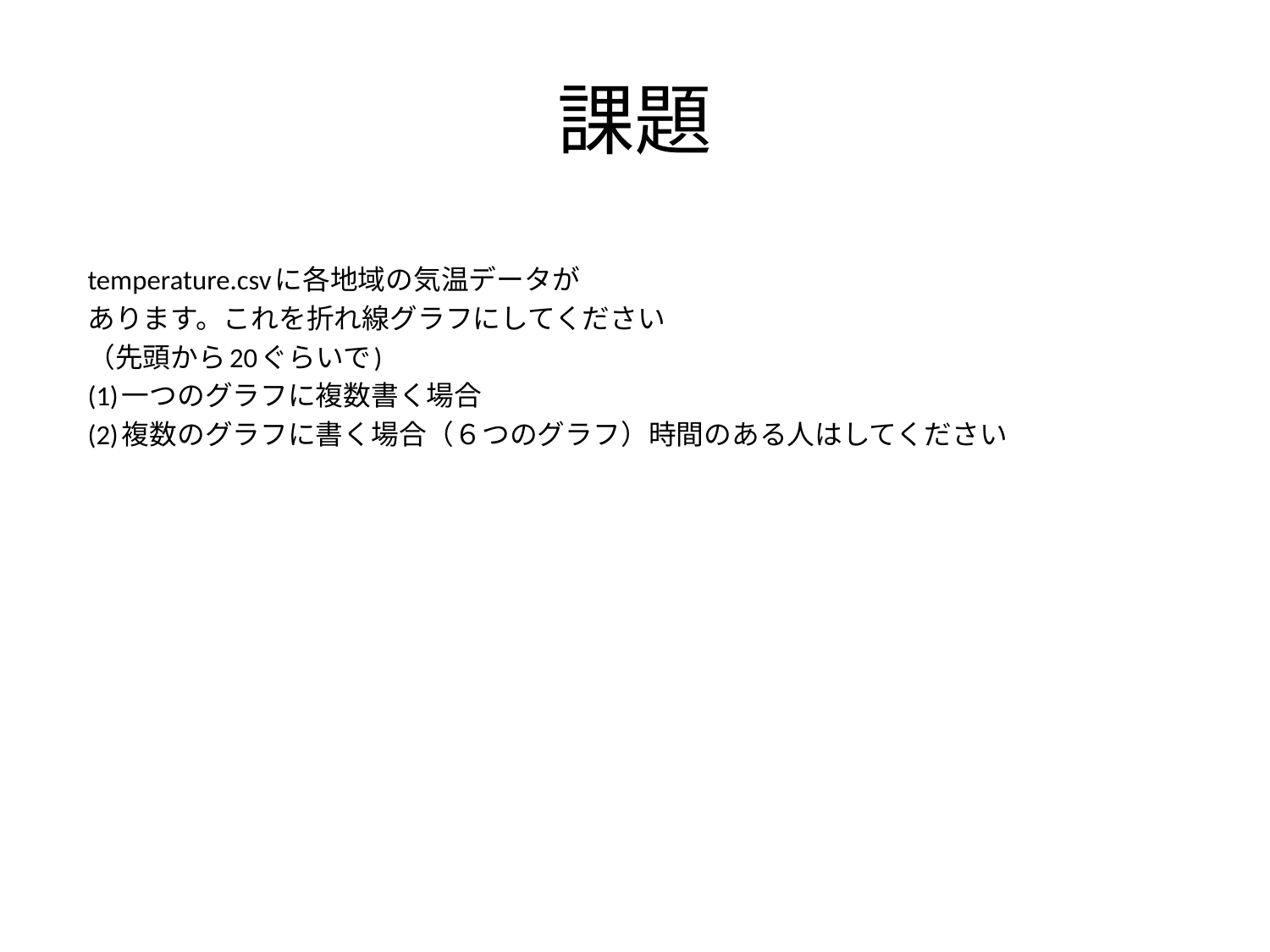

# 課題
temperature.csvに各地域の気温データが
あります。これを折れ線グラフにしてください
（先頭から20ぐらいで)
(1)一つのグラフに複数書く場合
(2)複数のグラフに書く場合（６つのグラフ）時間のある人はしてください